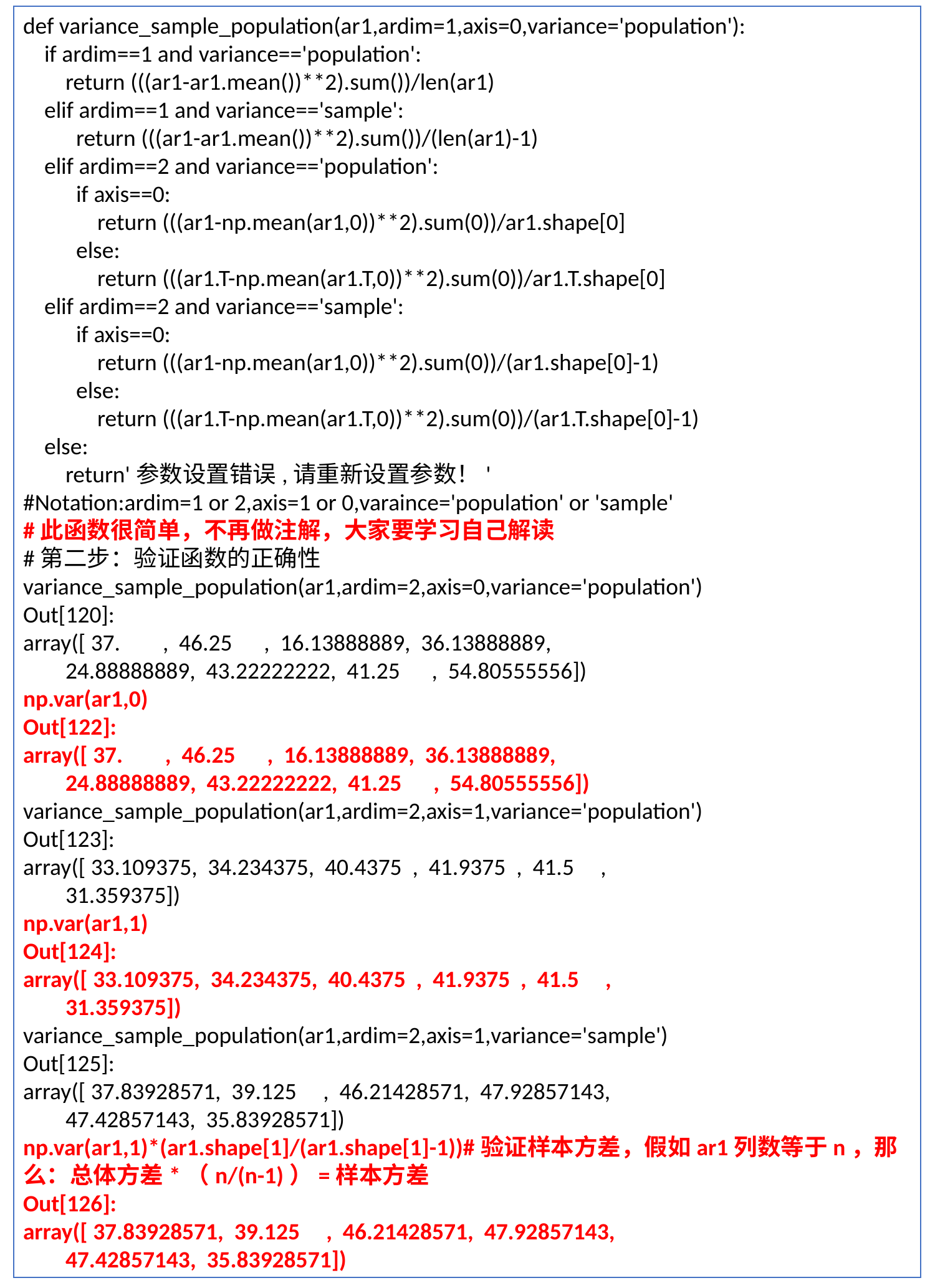

def variance_sample_population(ar1,ardim=1,axis=0,variance='population'):
    if ardim==1 and variance=='population':
        return (((ar1-ar1.mean())**2).sum())/len(ar1)
    elif ardim==1 and variance=='sample':
          return (((ar1-ar1.mean())**2).sum())/(len(ar1)-1)
    elif ardim==2 and variance=='population':
          if axis==0:
              return (((ar1-np.mean(ar1,0))**2).sum(0))/ar1.shape[0]
          else:
              return (((ar1.T-np.mean(ar1.T,0))**2).sum(0))/ar1.T.shape[0]
    elif ardim==2 and variance=='sample':
          if axis==0:
              return (((ar1-np.mean(ar1,0))**2).sum(0))/(ar1.shape[0]-1)
          else:
              return (((ar1.T-np.mean(ar1.T,0))**2).sum(0))/(ar1.T.shape[0]-1)
    else:
        return'参数设置错误,请重新设置参数！'
#Notation:ardim=1 or 2,axis=1 or 0,varaince='population' or 'sample'
#此函数很简单，不再做注解，大家要学习自己解读
#第二步：验证函数的正确性
variance_sample_population(ar1,ardim=2,axis=0,variance='population')
Out[120]:
array([ 37.        ,  46.25      ,  16.13888889,  36.13888889,
        24.88888889,  43.22222222,  41.25      ,  54.80555556])
np.var(ar1,0)
Out[122]:
array([ 37.        ,  46.25      ,  16.13888889,  36.13888889,
        24.88888889,  43.22222222,  41.25      ,  54.80555556])
variance_sample_population(ar1,ardim=2,axis=1,variance='population')
Out[123]:
array([ 33.109375,  34.234375,  40.4375  ,  41.9375  ,  41.5     ,
        31.359375])
np.var(ar1,1)
Out[124]:
array([ 33.109375,  34.234375,  40.4375  ,  41.9375  ,  41.5     ,
        31.359375])
variance_sample_population(ar1,ardim=2,axis=1,variance='sample')
Out[125]:
array([ 37.83928571,  39.125     ,  46.21428571,  47.92857143,
        47.42857143,  35.83928571])
np.var(ar1,1)*(ar1.shape[1]/(ar1.shape[1]-1))#验证样本方差，假如ar1列数等于n，那么：总体方差*（n/(n-1)）=样本方差
Out[126]:
array([ 37.83928571,  39.125     ,  46.21428571,  47.92857143,
        47.42857143,  35.83928571])